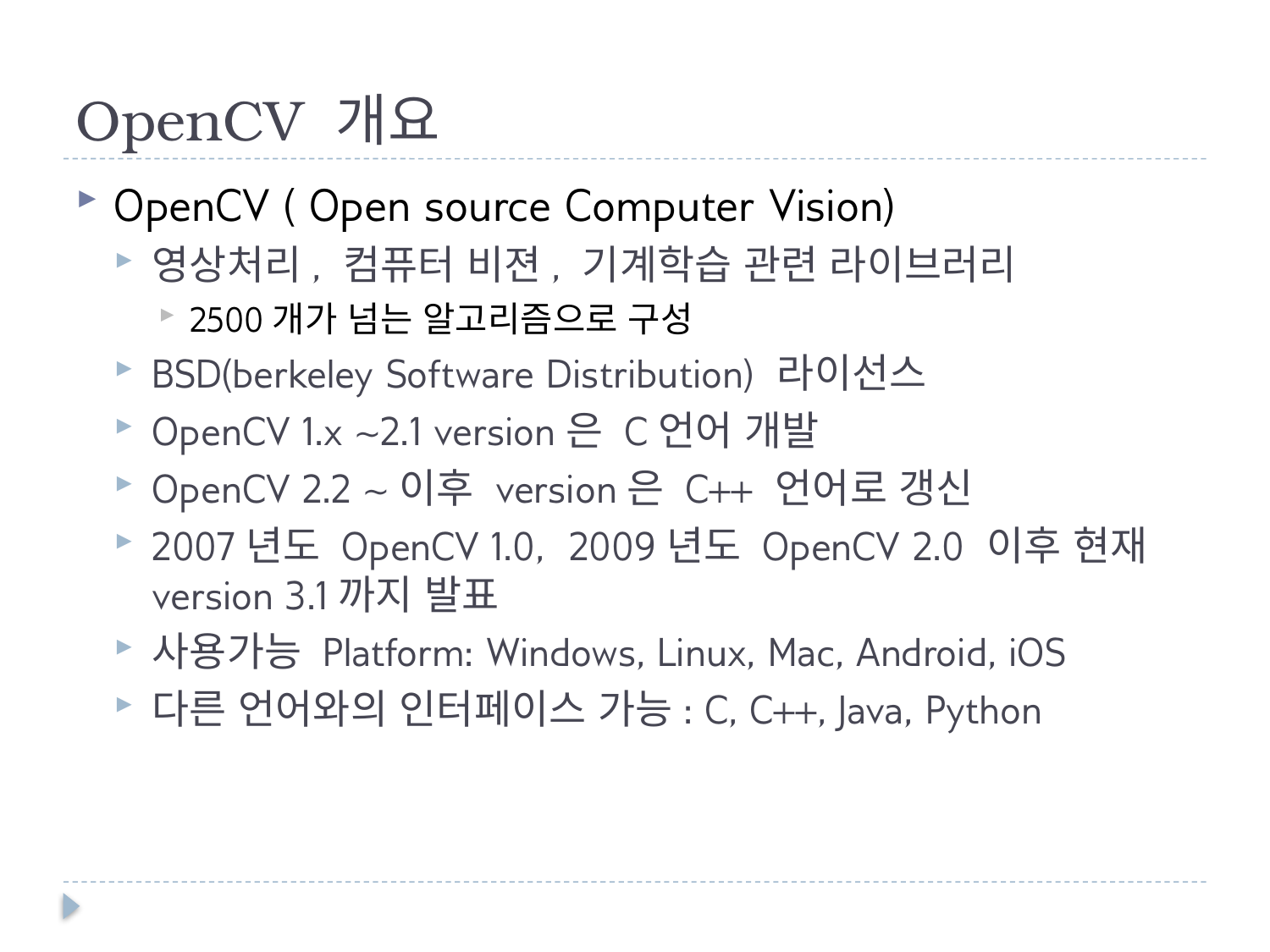

# OpenCV 개요
OpenCV ( Open source Computer Vision)
영상처리, 컴퓨터 비젼, 기계학습 관련 라이브러리
2500개가 넘는 알고리즘으로 구성
BSD(berkeley Software Distribution) 라이선스
OpenCV 1.x ~2.1 version은 C언어 개발
OpenCV 2.2 ~이후 version은 C++ 언어로 갱신
2007년도 OpenCV 1.0,  2009년도 OpenCV 2.0 이후 현재 version 3.1까지 발표
사용가능 Platform: Windows, Linux, Mac, Android, iOS
다른 언어와의 인터페이스 가능: C, C++, Java, Python